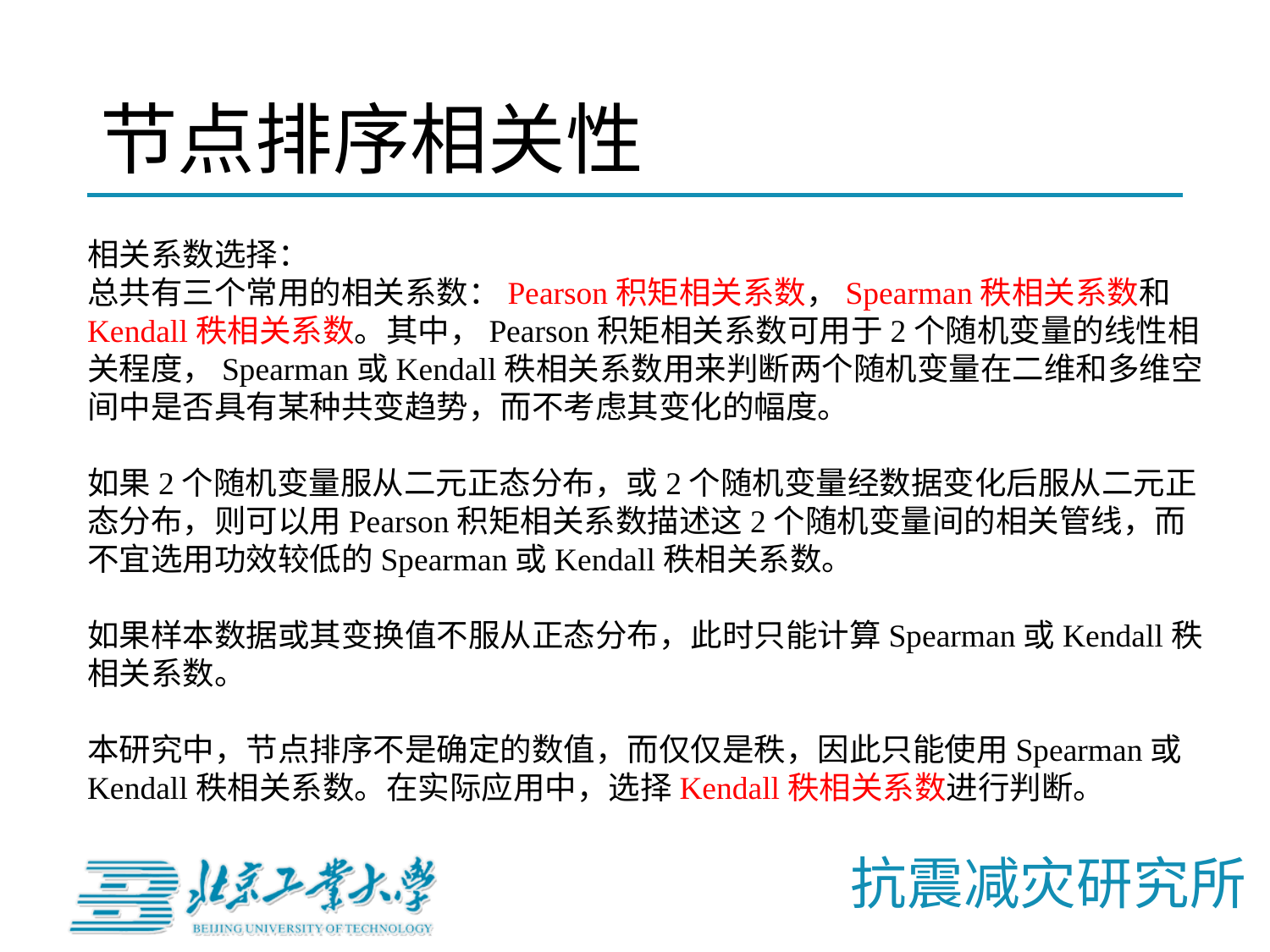

# 节点排序相关性
相关系数选择：
总共有三个常用的相关系数：Pearson积矩相关系数，Spearman秩相关系数和Kendall秩相关系数。其中，Pearson积矩相关系数可用于2个随机变量的线性相关程度，Spearman或Kendall秩相关系数用来判断两个随机变量在二维和多维空间中是否具有某种共变趋势，而不考虑其变化的幅度。

如果2个随机变量服从二元正态分布，或2个随机变量经数据变化后服从二元正态分布，则可以用Pearson积矩相关系数描述这2个随机变量间的相关管线，而不宜选用功效较低的Spearman或Kendall秩相关系数。

如果样本数据或其变换值不服从正态分布，此时只能计算Spearman或Kendall秩相关系数。

本研究中，节点排序不是确定的数值，而仅仅是秩，因此只能使用Spearman或Kendall秩相关系数。在实际应用中，选择Kendall秩相关系数进行判断。